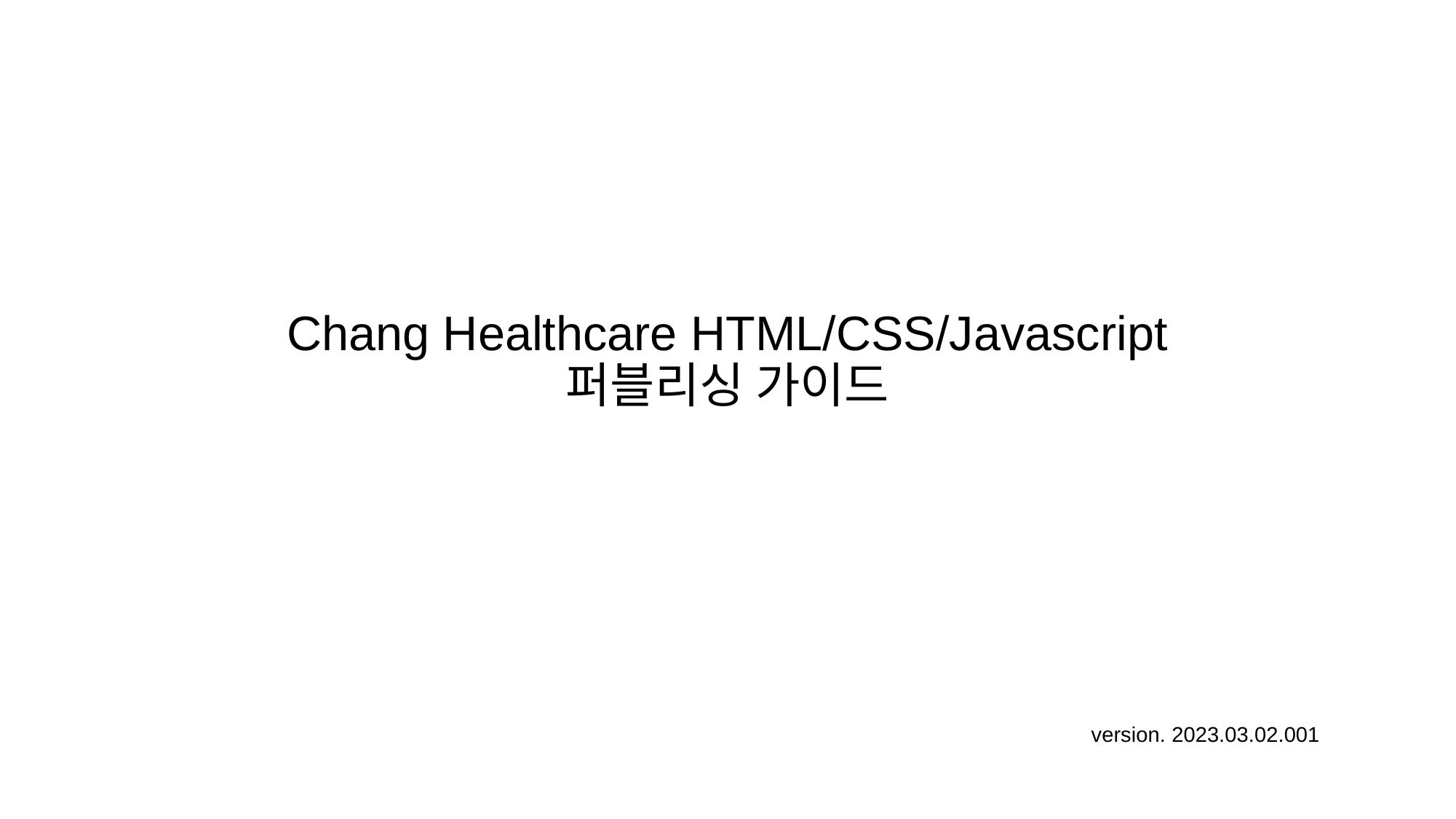

# Chang Healthcare HTML/CSS/Javascript 퍼블리싱 가이드
version. 2023.03.02.001